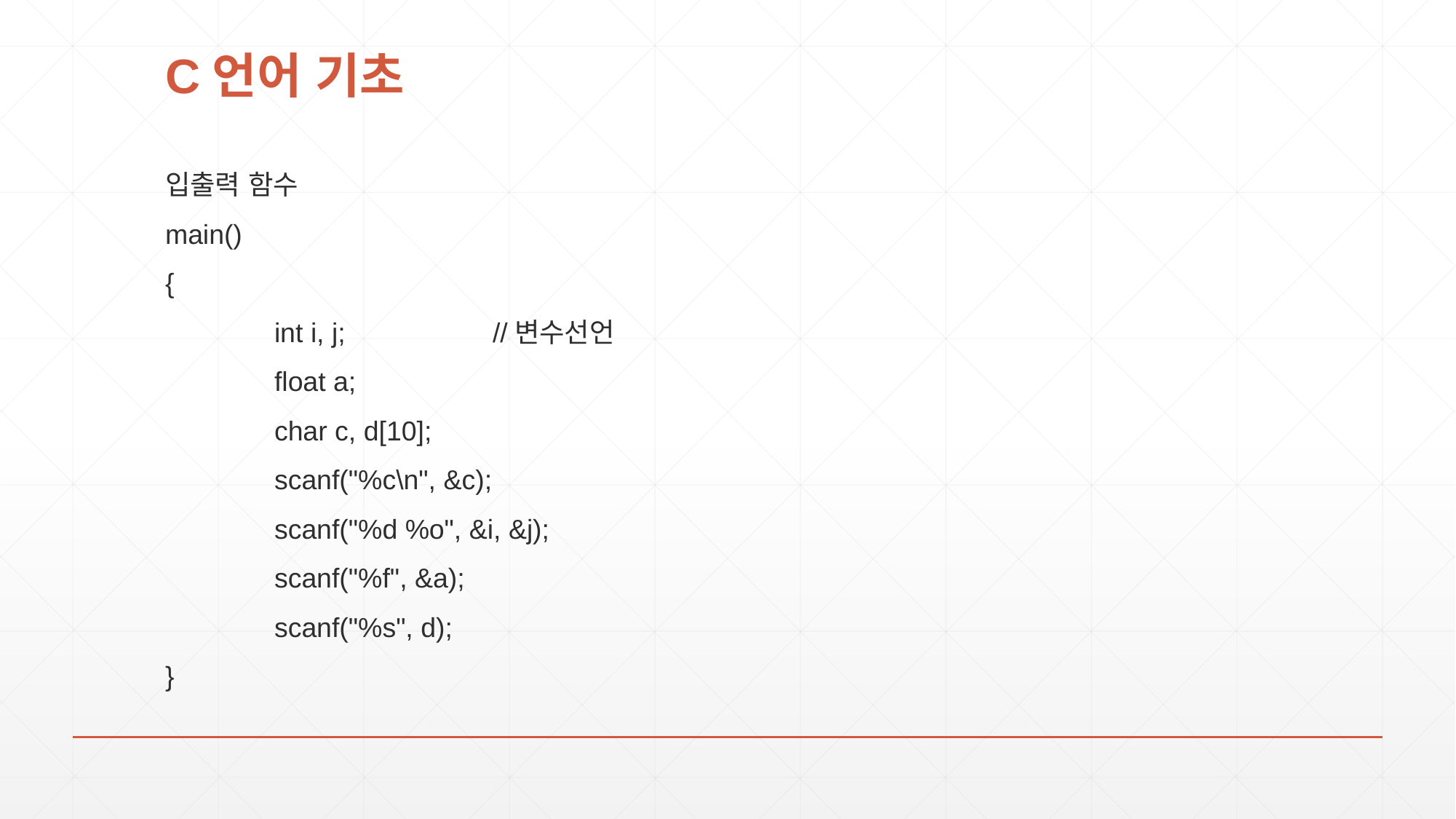

# C언어 기초
입출력 함수
main()
{
	int i, j; 		//변수선언
	float a;
	char c, d[10];
	scanf("%c\n", &c);
	scanf("%d %o", &i, &j);
	scanf("%f", &a);
	scanf("%s", d);
}